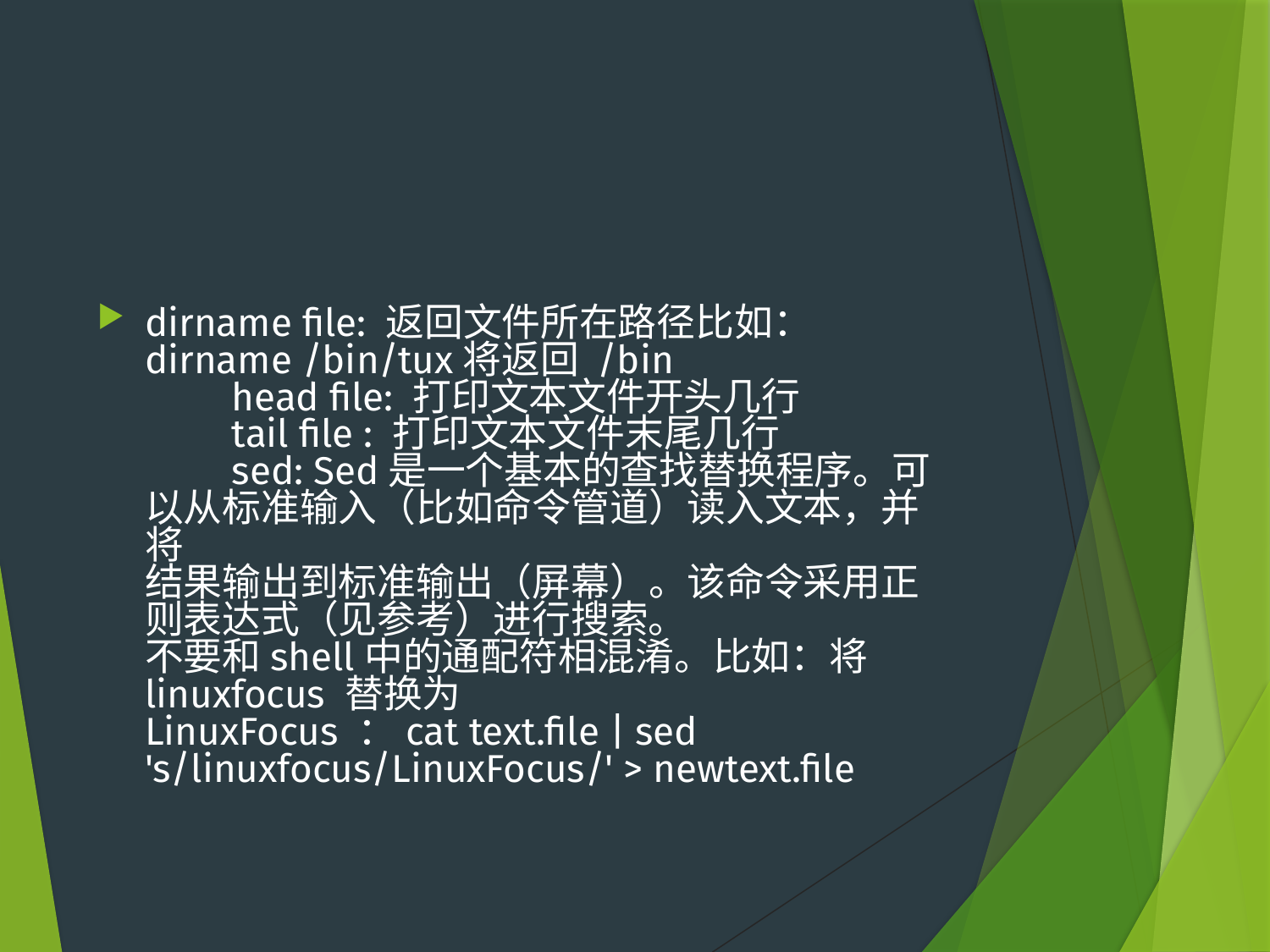

#
dirname file: 返回文件所在路径比如：dirname /bin/tux将返回 /bin
　　head file: 打印文本文件开头几行
　　tail file : 打印文本文件末尾几行
　　sed: Sed是一个基本的查找替换程序。可以从标准输入（比如命令管道）读入文本，并将
结果输出到标准输出（屏幕）。该命令采用正则表达式（见参考）进行搜索。
不要和shell中的通配符相混淆。比如：将linuxfocus 替换为
LinuxFocus ：cat text.file | sed 's/linuxfocus/LinuxFocus/' > newtext.file